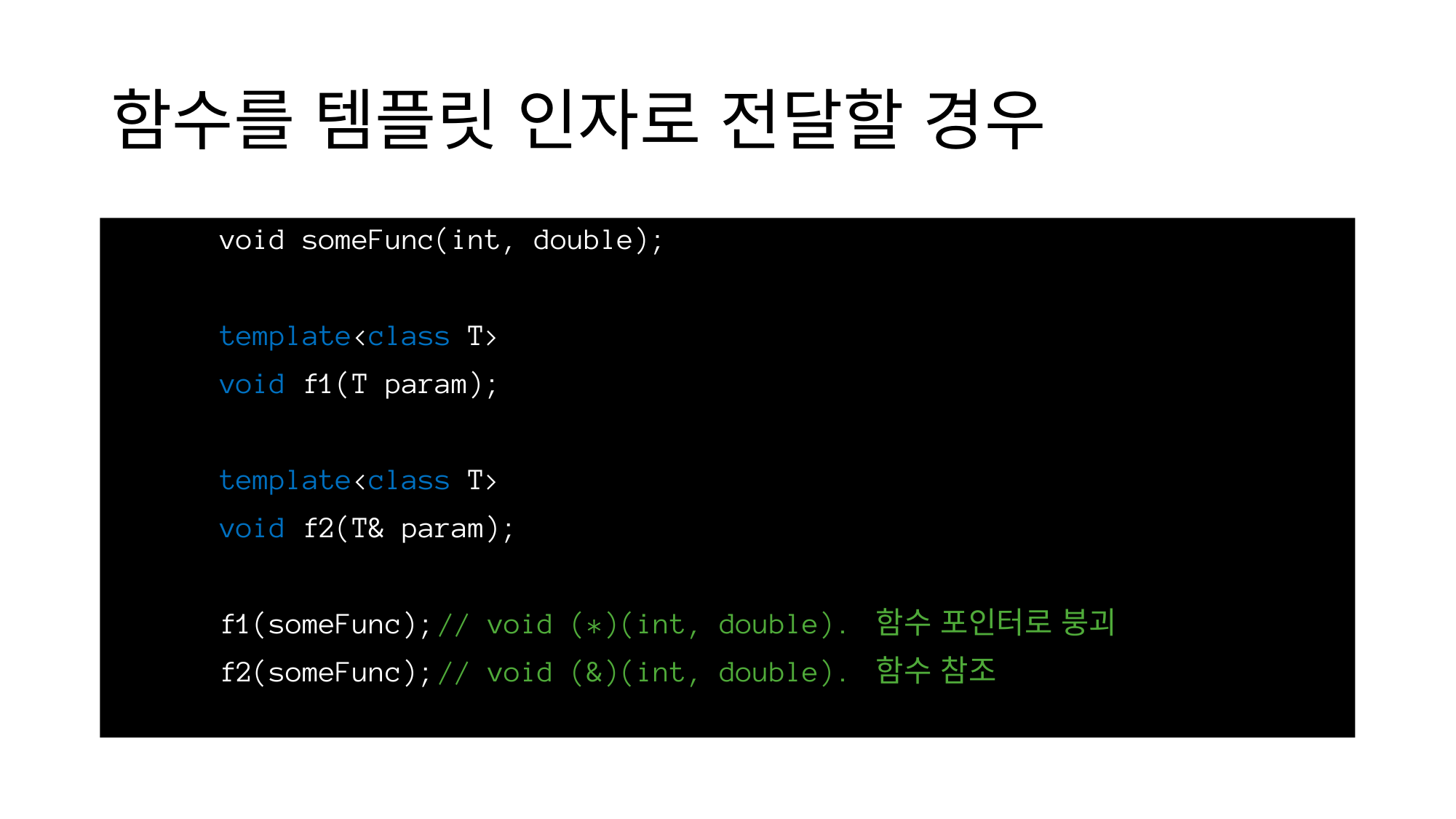

# 함수를 템플릿 인자로 전달할 경우
	void someFunc(int, double);

	template<class T>
	void f1(T param);

	template<class T>
	void f2(T& param);

	f1(someFunc);	// void (*)(int, double). 함수 포인터로 붕괴
	f2(someFunc);	// void (&)(int, double). 함수 참조